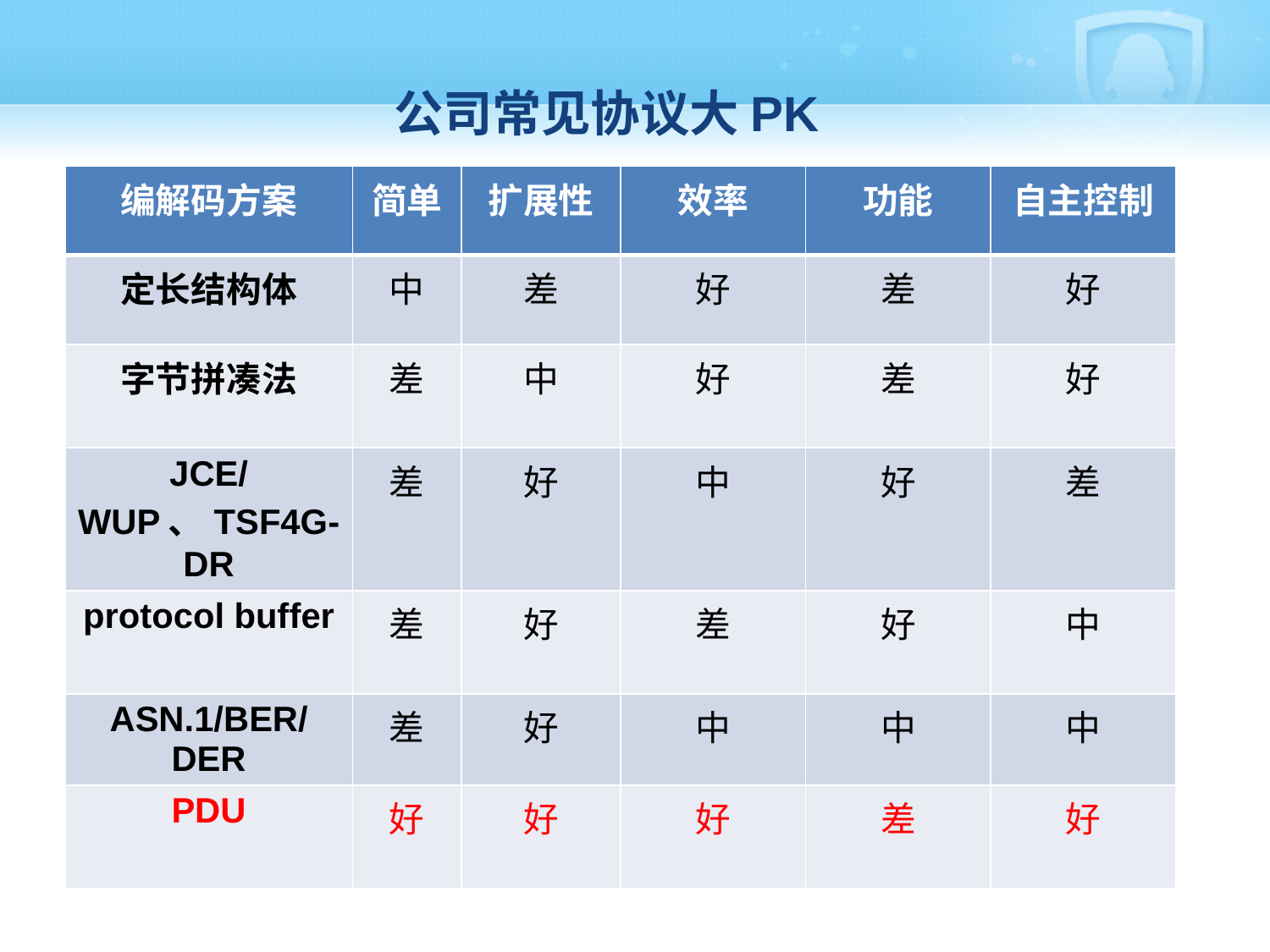

# 公司常见协议大PK
| 编解码方案 | 简单 | 扩展性 | 效率 | 功能 | 自主控制 |
| --- | --- | --- | --- | --- | --- |
| 定长结构体 | 中 | 差 | 好 | 差 | 好 |
| 字节拼凑法 | 差 | 中 | 好 | 差 | 好 |
| JCE/WUP、TSF4G-DR | 差 | 好 | 中 | 好 | 差 |
| protocol buffer | 差 | 好 | 差 | 好 | 中 |
| ASN.1/BER/DER | 差 | 好 | 中 | 中 | 中 |
| PDU | 好 | 好 | 好 | 差 | 好 |